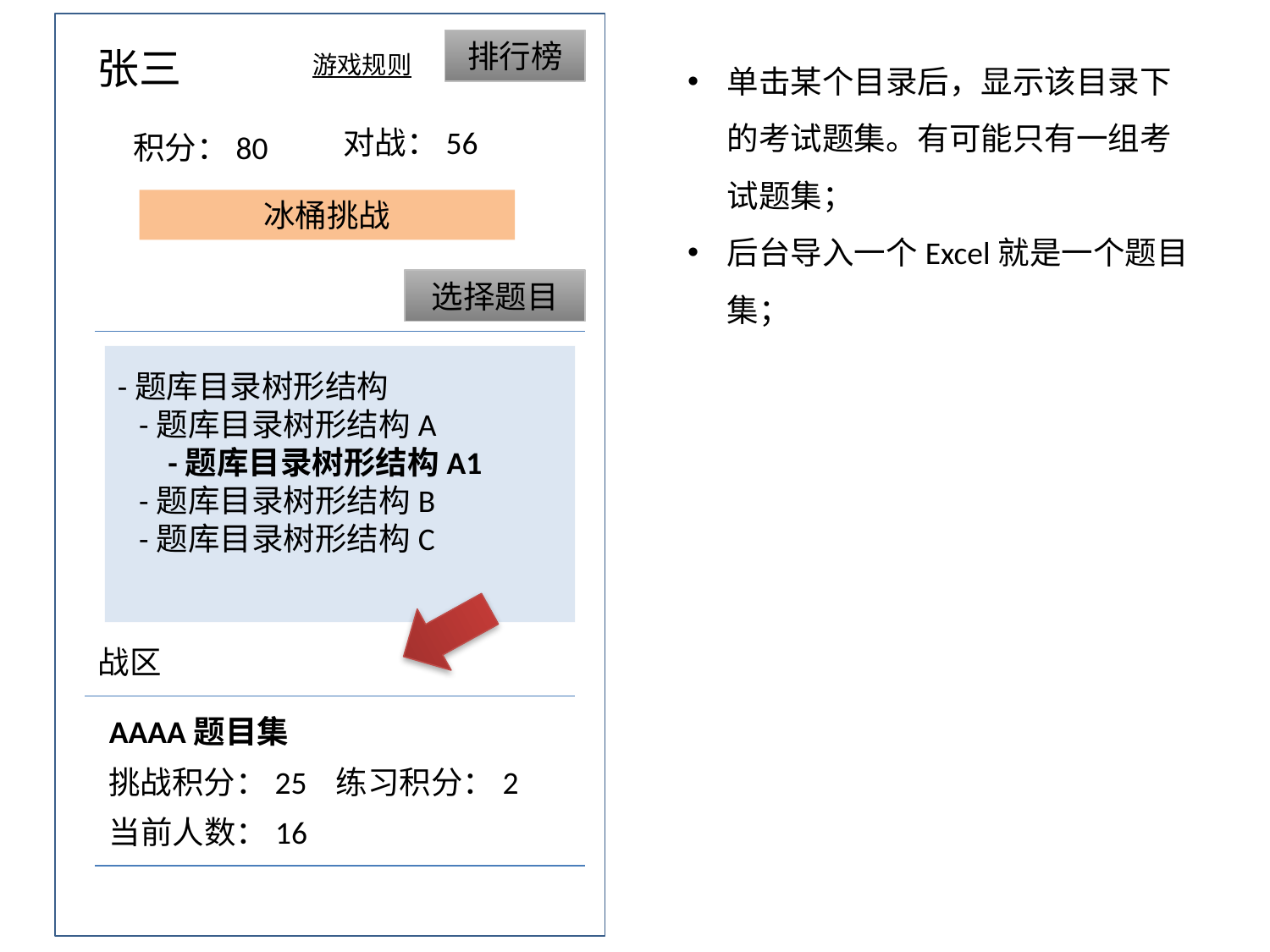

排行榜
张三
单击某个目录后，显示该目录下的考试题集。有可能只有一组考试题集；
后台导入一个Excel就是一个题目集；
游戏规则
对战：56
积分：80
冰桶挑战
选择题目
-题库目录树形结构
   -题库目录树形结构A
       -题库目录树形结构A1
   -题库目录树形结构B
   -题库目录树形结构C

战区
AAAA题目集
挑战积分：25   练习积分：2
当前人数：16